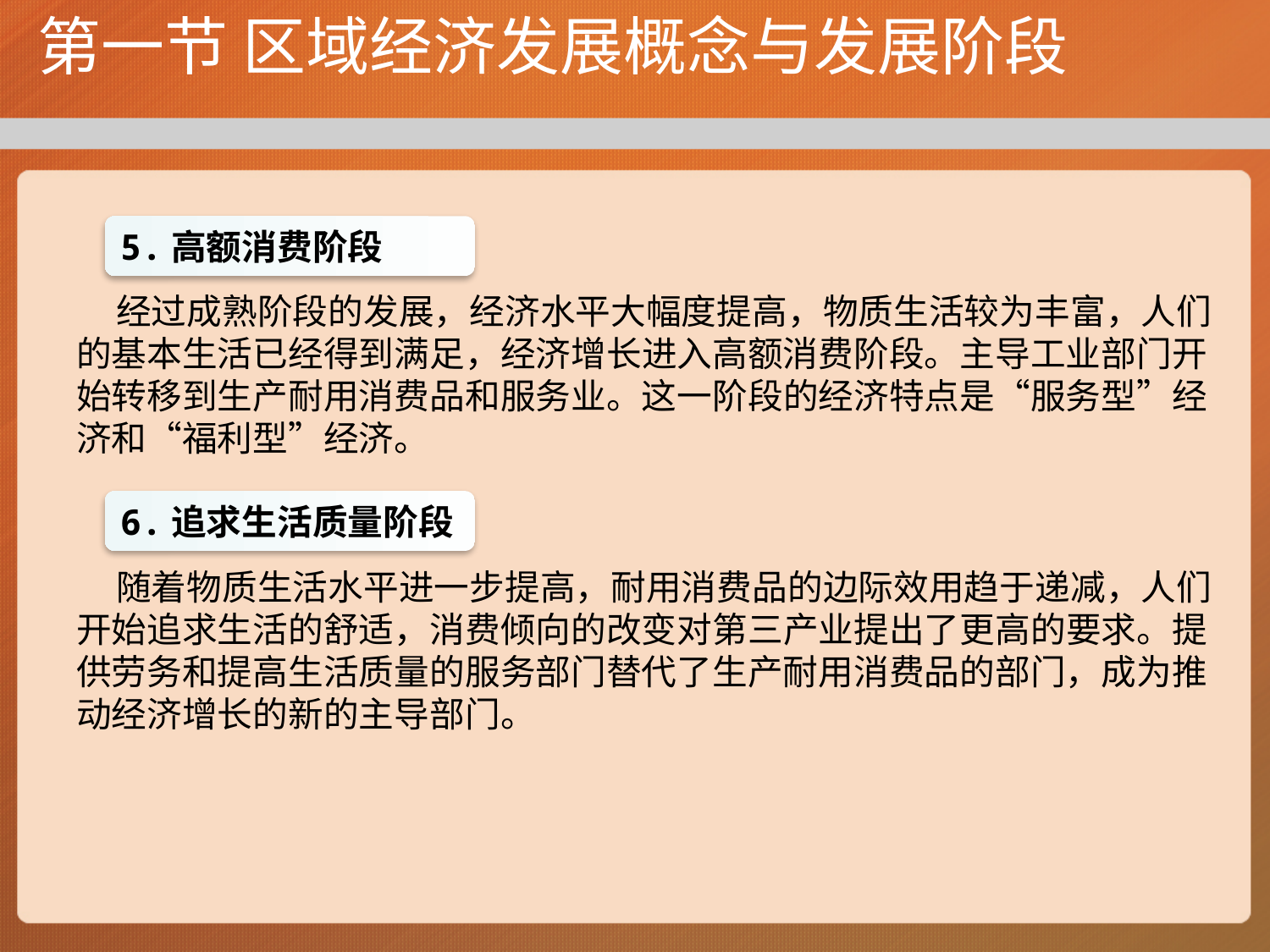

# 第一节 区域经济发展概念与发展阶段

    经过成熟阶段的发展，经济水平大幅度提高，物质生活较为丰富，人们的基本生活已经得到满足，经济增长进入高额消费阶段。主导工业部门开始转移到生产耐用消费品和服务业。这一阶段的经济特点是“服务型”经济和“福利型”经济。

    随着物质生活水平进一步提高，耐用消费品的边际效用趋于递减，人们开始追求生活的舒适，消费倾向的改变对第三产业提出了更高的要求。提供劳务和提高生活质量的服务部门替代了生产耐用消费品的部门，成为推动经济增长的新的主导部门。
5.高额消费阶段
6.追求生活质量阶段